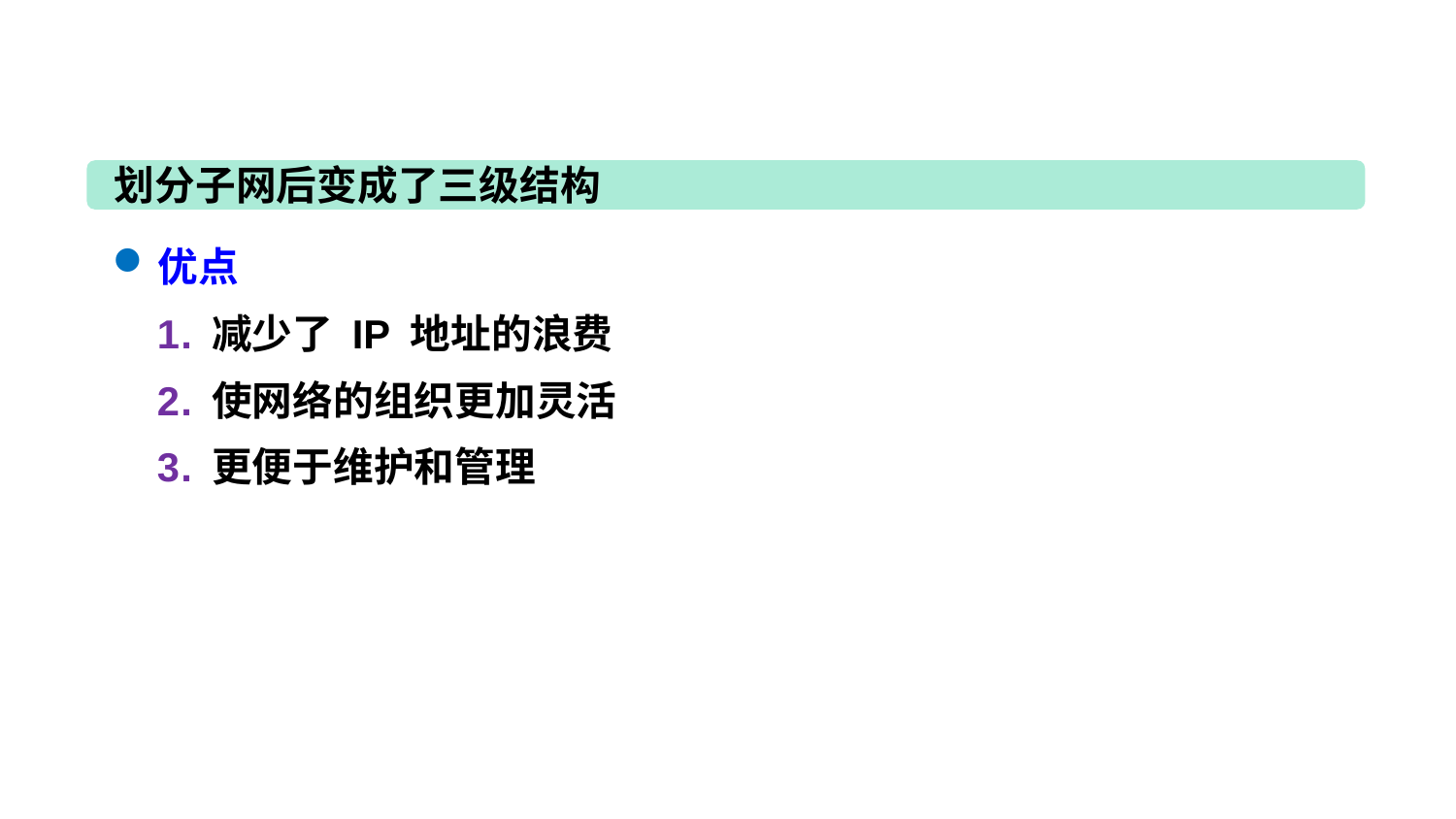

划分子网后变成了三级结构

优点
减少了 IP 地址的浪费
使网络的组织更加灵活
更便于维护和管理
98